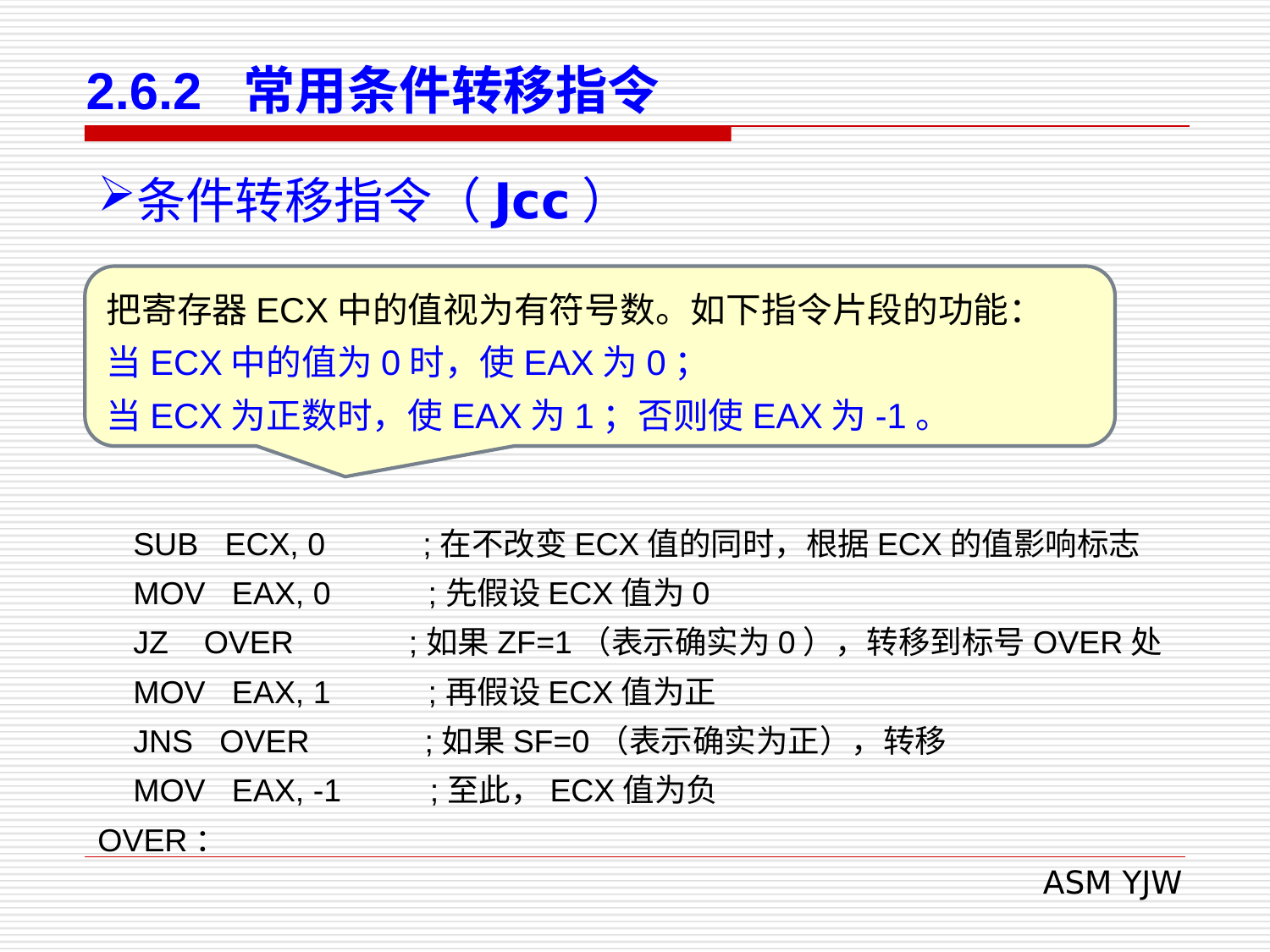

# 2.6.2  常用条件转移指令
条件转移指令（Jcc）

把寄存器ECX中的值视为有符号数。如下指令片段的功能：
当ECX中的值为0时，使EAX为0；
当ECX为正数时，使EAX为1；否则使EAX为-1。
    SUB   ECX, 0           ;在不改变ECX值的同时，根据ECX的值影响标志
    MOV   EAX, 0           ;先假设ECX值为0
    JZ    OVER             ;如果ZF=1（表示确实为0），转移到标号OVER处
    MOV   EAX, 1           ;再假设ECX值为正
    JNS   OVER             ;如果SF=0（表示确实为正），转移
    MOV   EAX, -1          ;至此，ECX值为负
OVER：